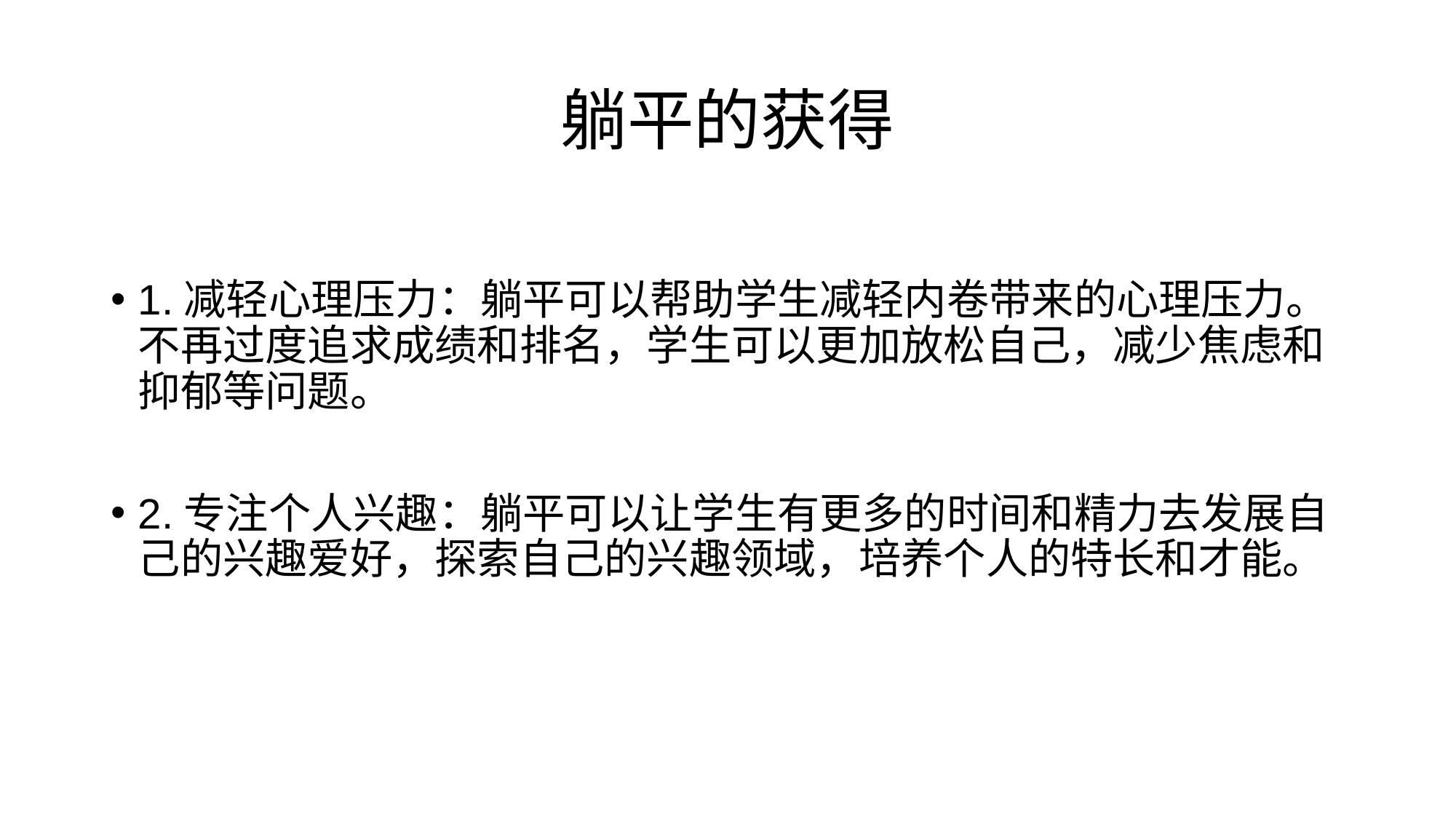

# 躺平的获得
1.减轻心理压力：躺平可以帮助学生减轻内卷带来的心理压力。不再过度追求成绩和排名，学生可以更加放松自己，减少焦虑和抑郁等问题。

2.专注个人兴趣：躺平可以让学生有更多的时间和精力去发展自己的兴趣爱好，探索自己的兴趣领域，培养个人的特长和才能。